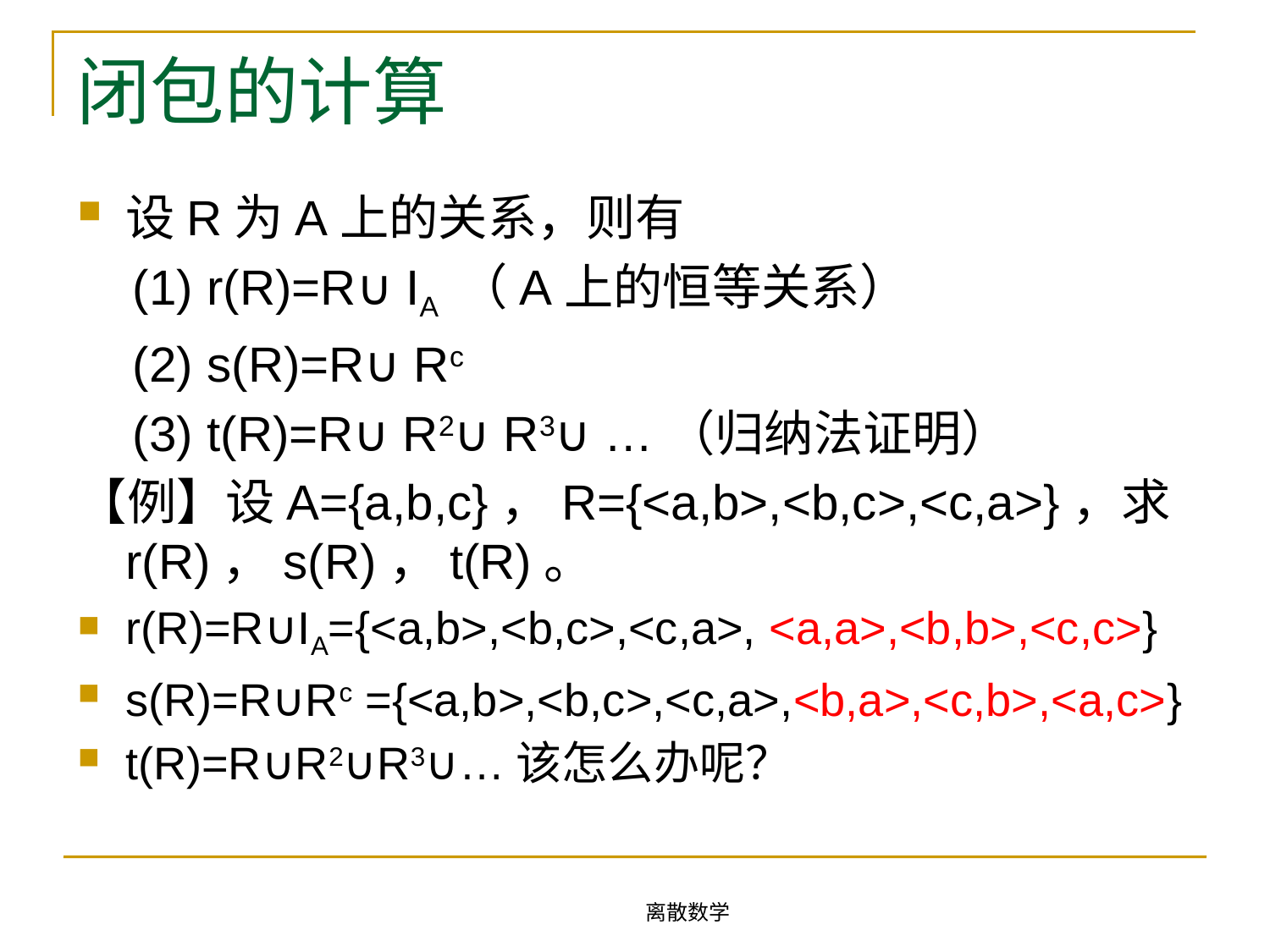

# 闭包的计算
设R为A上的关系，则有
    (1) r(R)=R∪IA （A上的恒等关系）
    (2) s(R)=R∪Rc
    (3) t(R)=R∪R2∪R3∪…（归纳法证明）
【例】设A={a,b,c}，R={<a,b>,<b,c>,<c,a>}，求r(R)，s(R)，t(R)。
r(R)=R∪IA={<a,b>,<b,c>,<c,a>, <a,a>,<b,b>,<c,c>}
s(R)=R∪Rc ={<a,b>,<b,c>,<c,a>,<b,a>,<c,b>,<a,c>}
t(R)=R∪R2∪R3∪…该怎么办呢？

离散数学
21